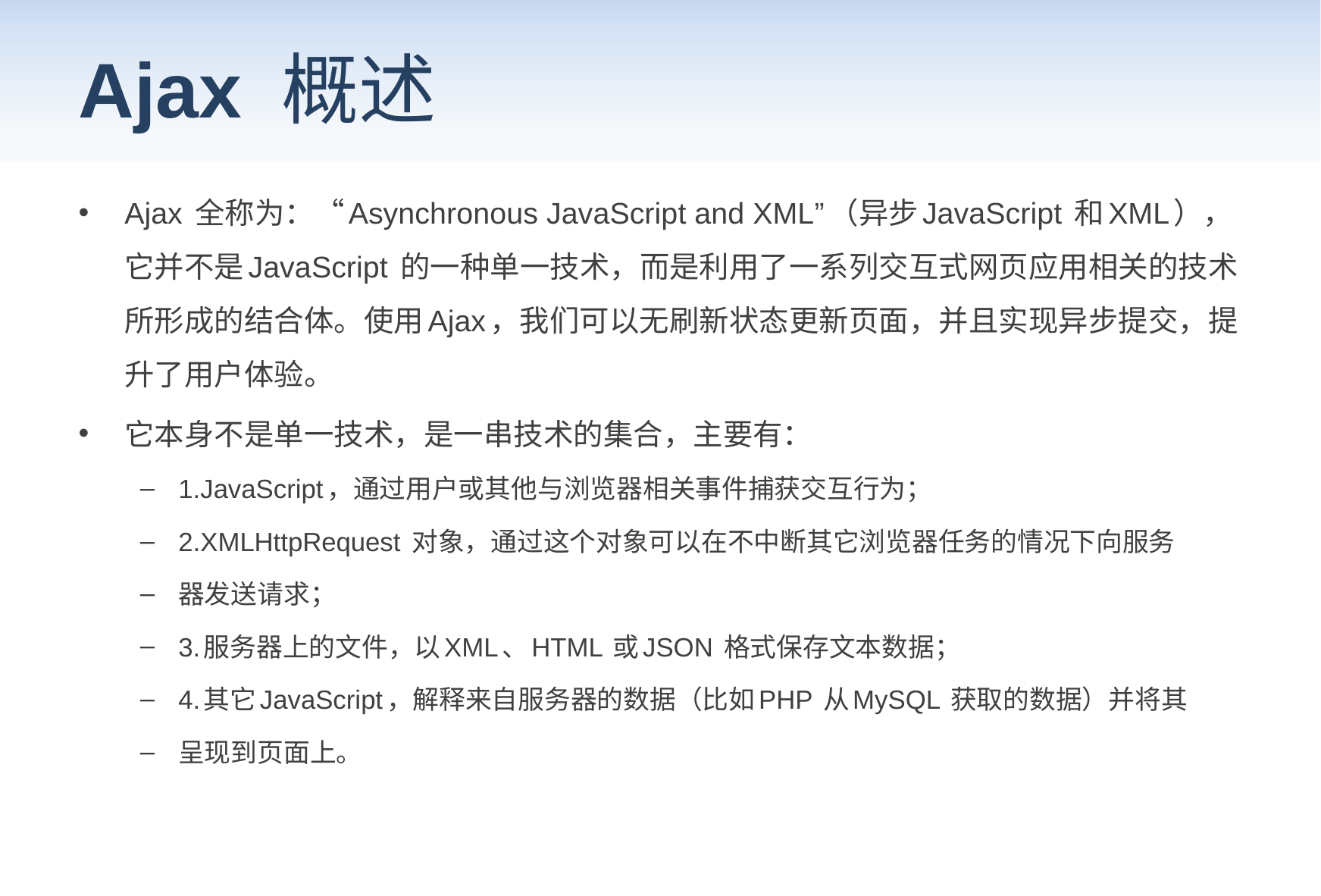

# Ajax 概述
Ajax 全称为：“Asynchronous JavaScript and XML”（异步JavaScript 和XML），它并不是JavaScript 的一种单一技术，而是利用了一系列交互式网页应用相关的技术所形成的结合体。使用Ajax，我们可以无刷新状态更新页面，并且实现异步提交，提升了用户体验。
它本身不是单一技术，是一串技术的集合，主要有：
1.JavaScript，通过用户或其他与浏览器相关事件捕获交互行为；
2.XMLHttpRequest 对象，通过这个对象可以在不中断其它浏览器任务的情况下向服务
器发送请求；
3.服务器上的文件，以XML、HTML 或JSON 格式保存文本数据；
4.其它JavaScript，解释来自服务器的数据（比如PHP 从MySQL 获取的数据）并将其
呈现到页面上。